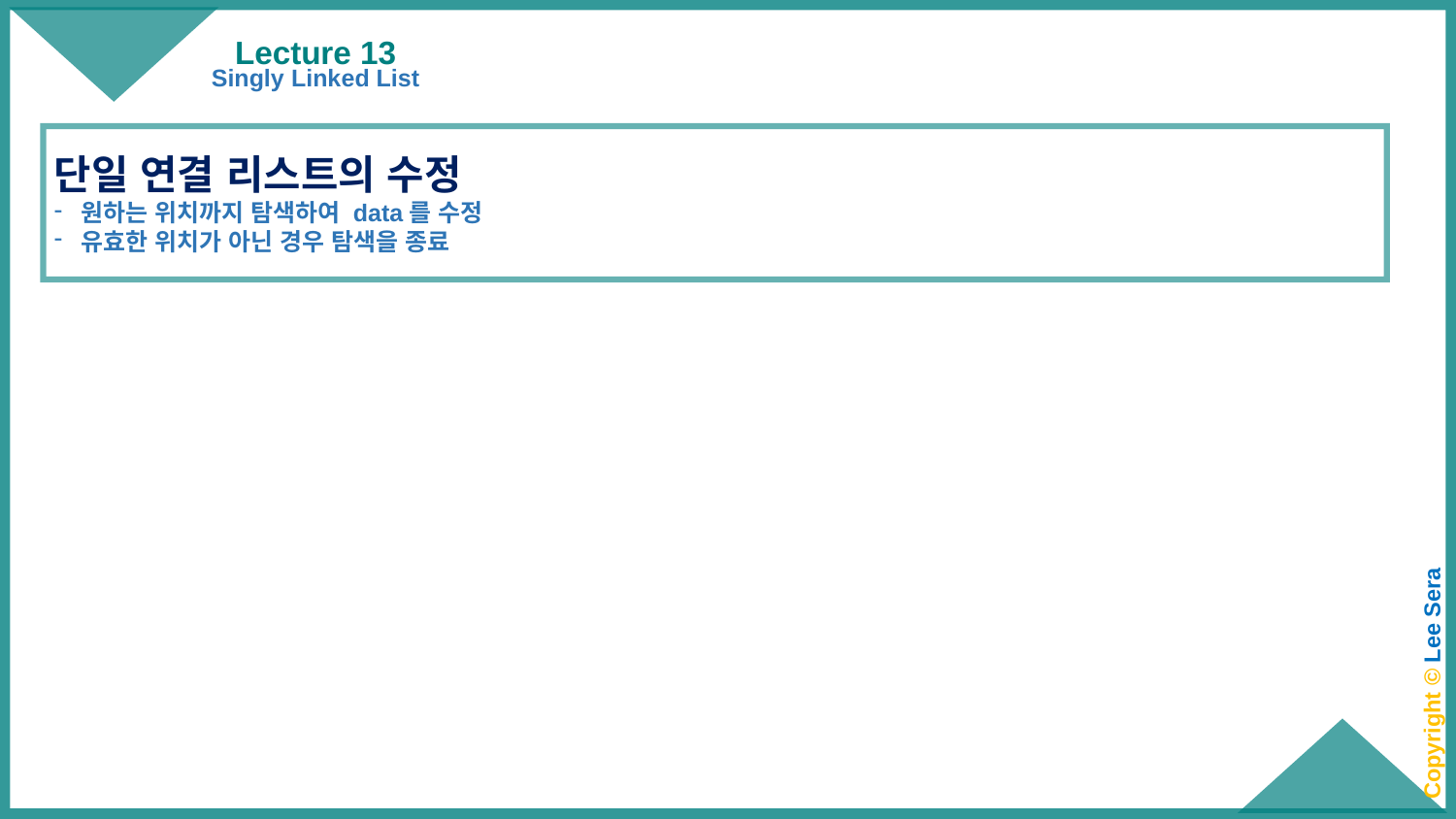

# Lecture 13
Singly Linked List
단일 연결 리스트의 수정
원하는 위치까지 탐색하여 data를 수정
유효한 위치가 아닌 경우 탐색을 종료
Copyright © Lee Sera